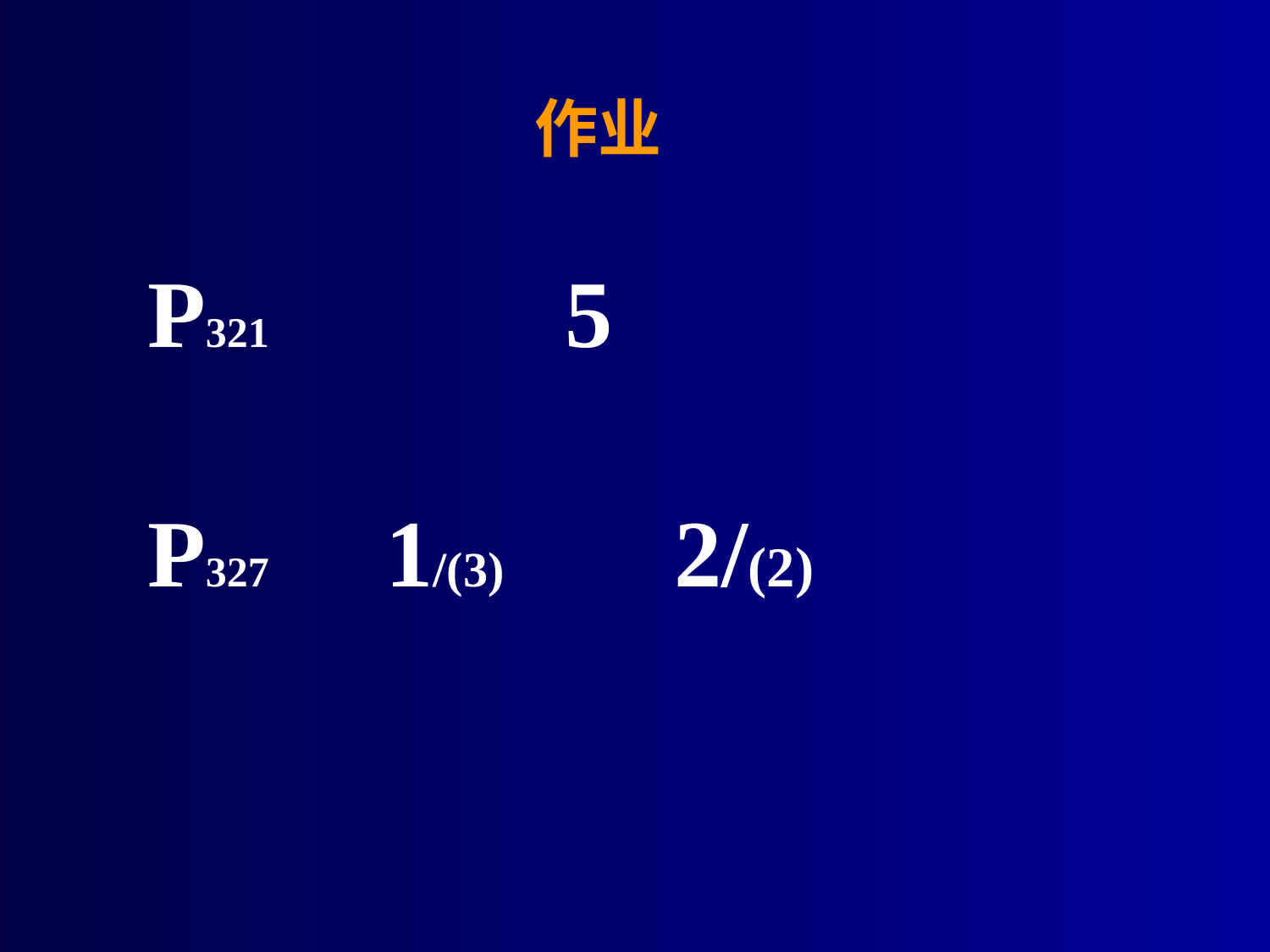

# 作业
P321                            5
P327           1/(3)                2/(2)